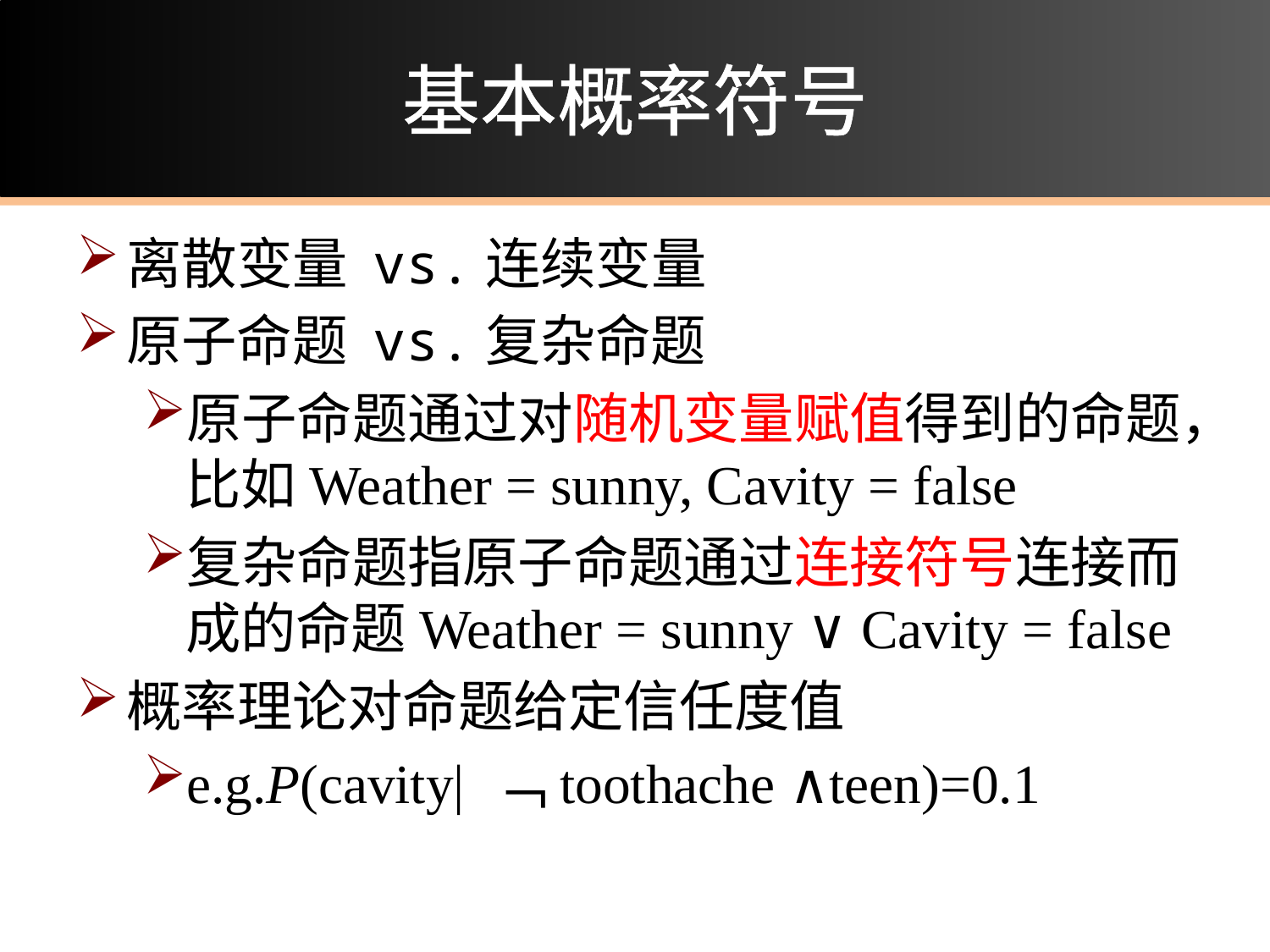

# 基本概率符号
离散变量 vs.连续变量
原子命题 vs.复杂命题
原子命题通过对随机变量赋值得到的命题，比如Weather = sunny, Cavity = false
复杂命题指原子命题通过连接符号连接而成的命题Weather = sunny ∨ Cavity = false
概率理论对命题给定信任度值
e.g.P(cavity| ﹁toothache ∧teen)=0.1